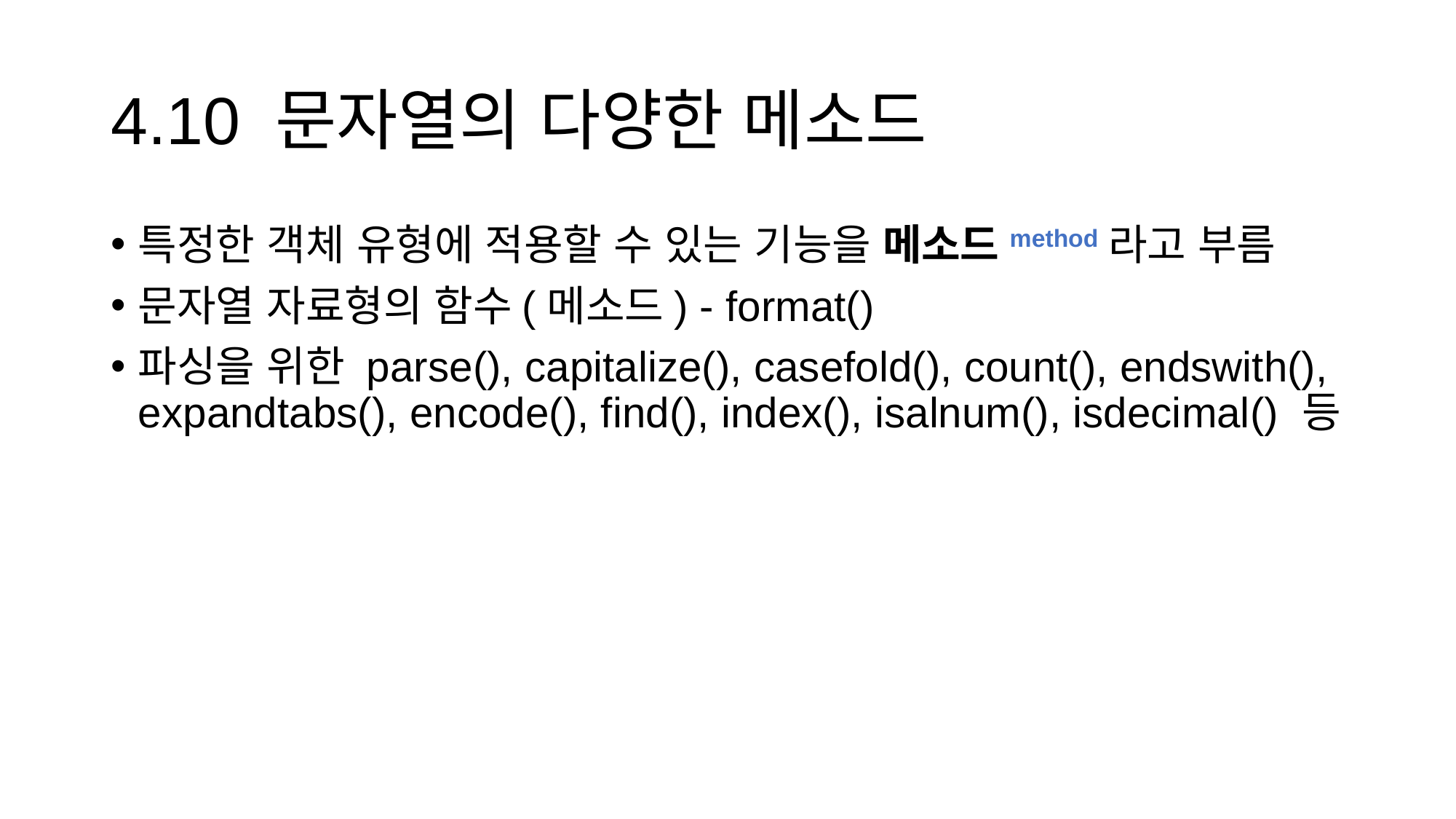

# 4.10 문자열의 다양한 메소드
특정한 객체 유형에 적용할 수 있는 기능을 메소드method라고 부름
문자열 자료형의 함수(메소드) - format()
파싱을 위한 parse(), capitalize(), casefold(), count(), endswith(), expandtabs(), encode(), find(), index(), isalnum(), isdecimal() 등